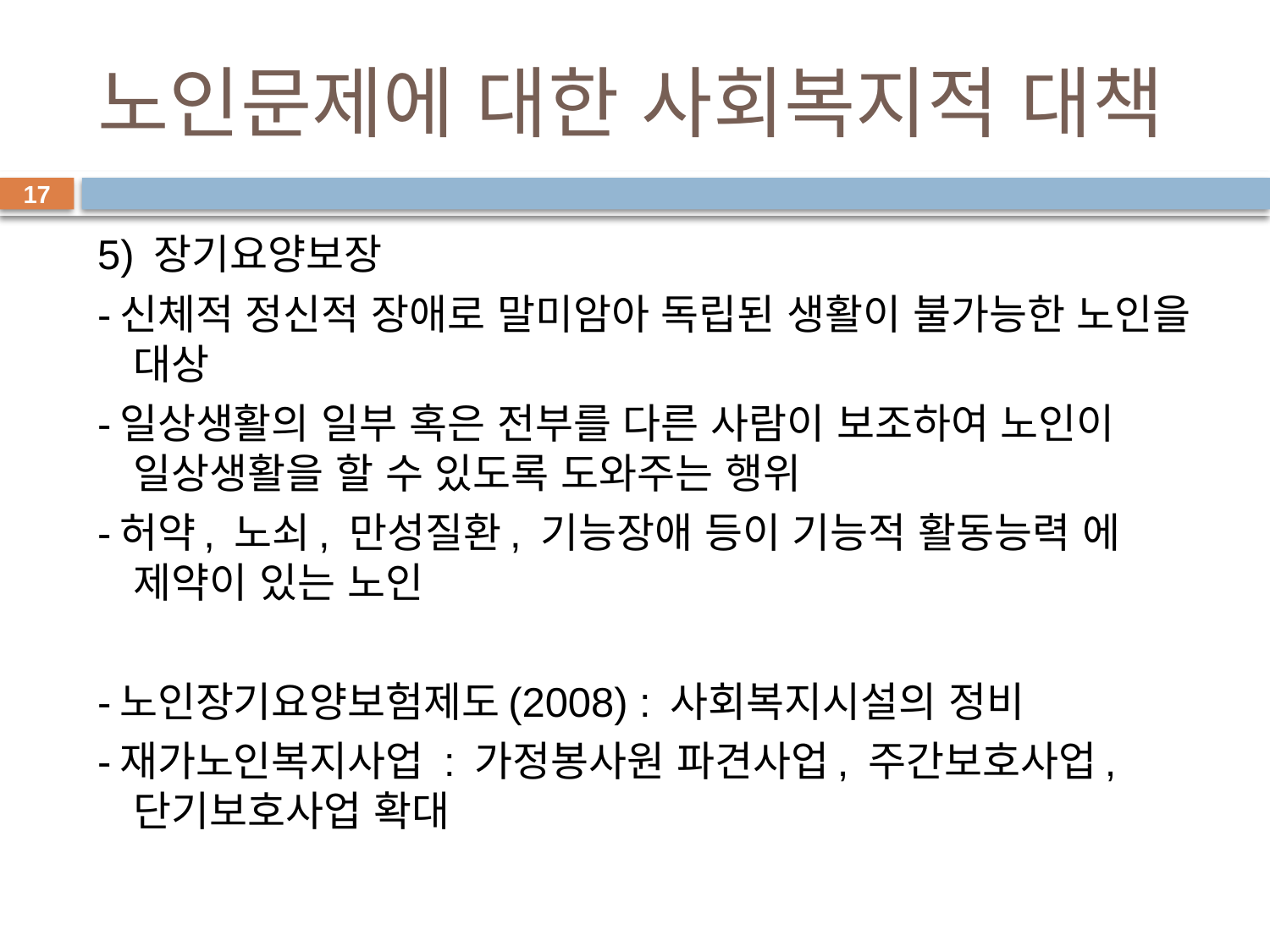

# 노인문제에 대한 사회복지적 대책
17
5) 장기요양보장
-신체적 정신적 장애로 말미암아 독립된 생활이 불가능한 노인을 대상
-일상생활의 일부 혹은 전부를 다른 사람이 보조하여 노인이 일상생활을 할 수 있도록 도와주는 행위
-허약, 노쇠, 만성질환, 기능장애 등이 기능적 활동능력 에 제약이 있는 노인

-노인장기요양보험제도(2008) : 사회복지시설의 정비
-재가노인복지사업 : 가정봉사원 파견사업, 주간보호사업, 단기보호사업 확대